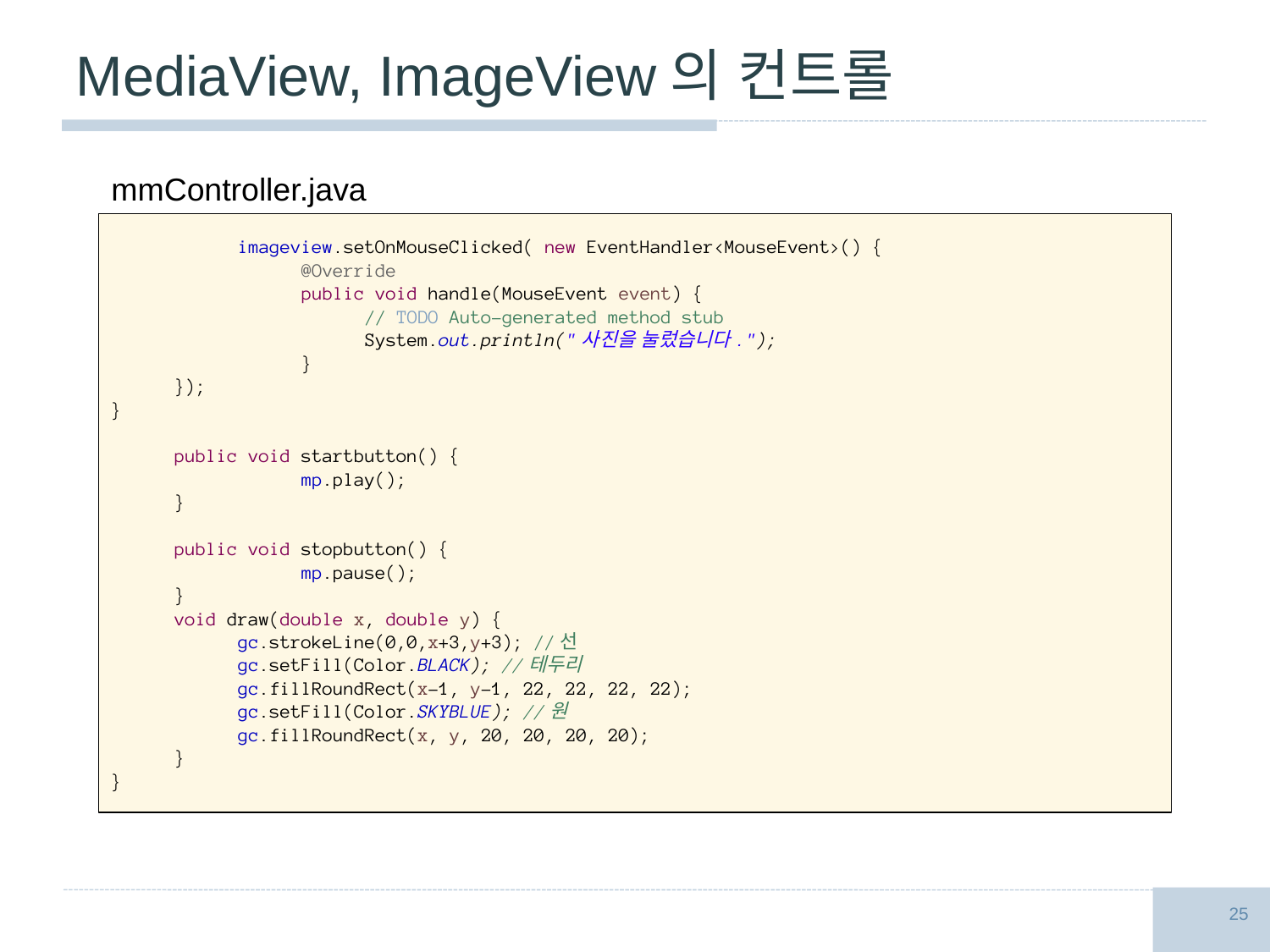

# MediaView, ImageView의 컨트롤
mmController.java
imageview.setOnMouseClicked( new EventHandler<MouseEvent>() {
@Override
public void handle(MouseEvent event) {
// TODO Auto-generated method stub
System.out.println("사진을 눌렀습니다.");
}
});
}

public void startbutton() {
	mp.play();
}

public void stopbutton() {
	mp.pause();
}
void draw(double x, double y) {
gc.strokeLine(0,0,x+3,y+3); //선
gc.setFill(Color.BLACK); //테두리
gc.fillRoundRect(x-1, y-1, 22, 22, 22, 22);
gc.setFill(Color.SKYBLUE); //원
gc.fillRoundRect(x, y, 20, 20, 20, 20);
}
}